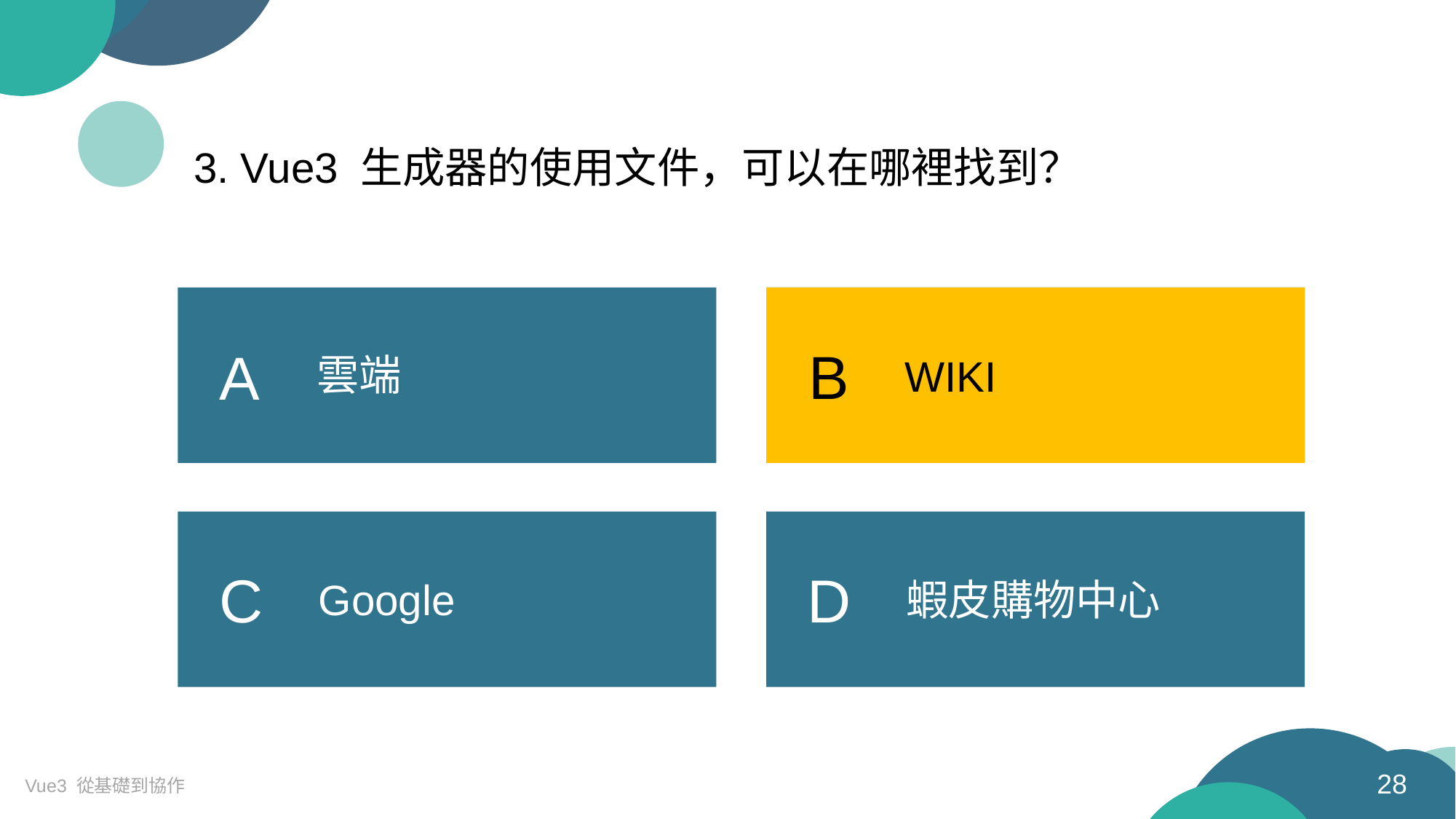

3. Vue3 生成器的使用文件，可以在哪裡找到？

A
雲端

B
WIKI

B
WIKI

C
Google

D
蝦皮購物中心

28
Vue3 從基礎到協作